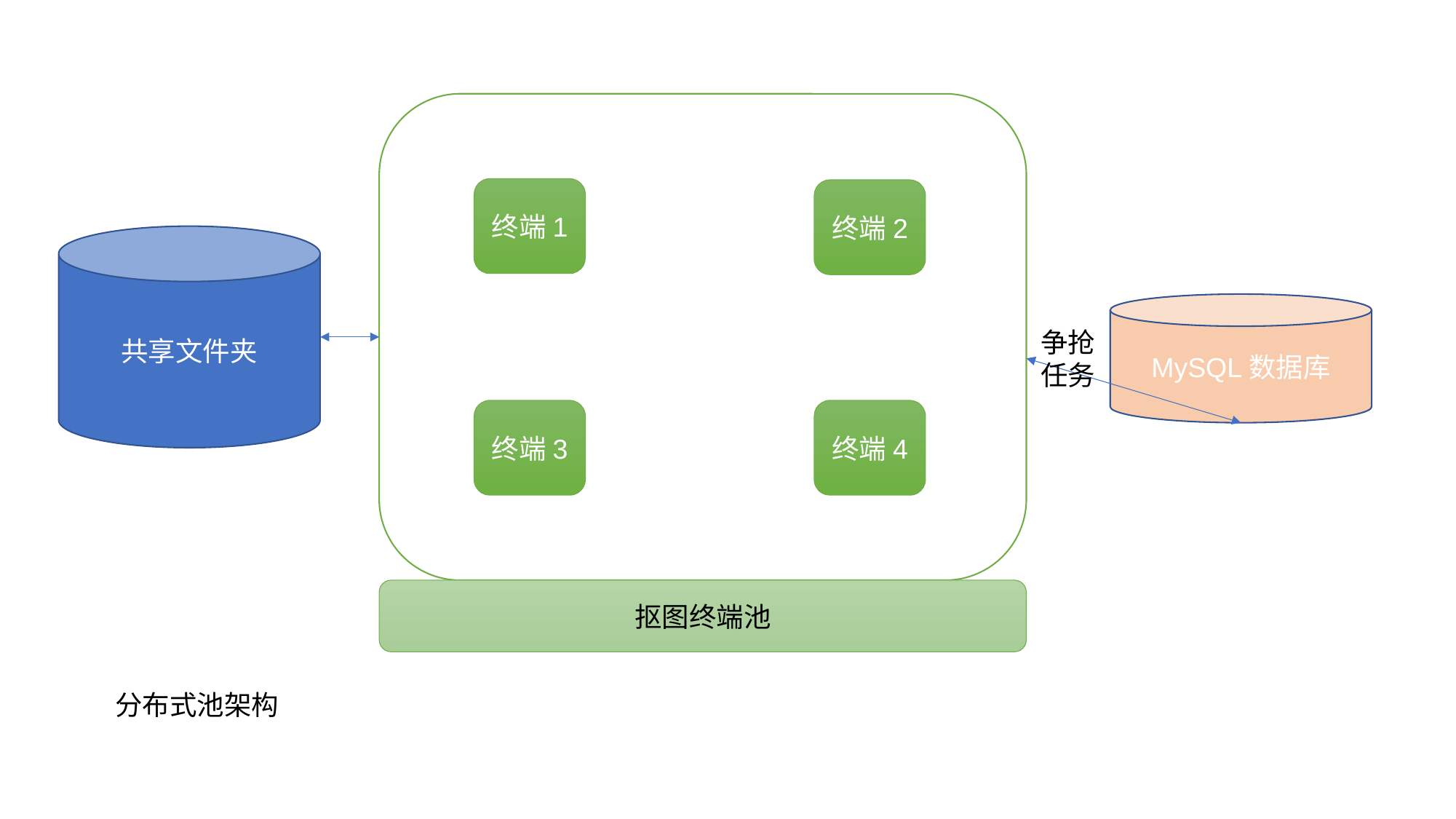

终端1
终端2
终端3
终端4
抠图终端池
共享文件夹
MySQL数据库
争抢任务
分布式池架构